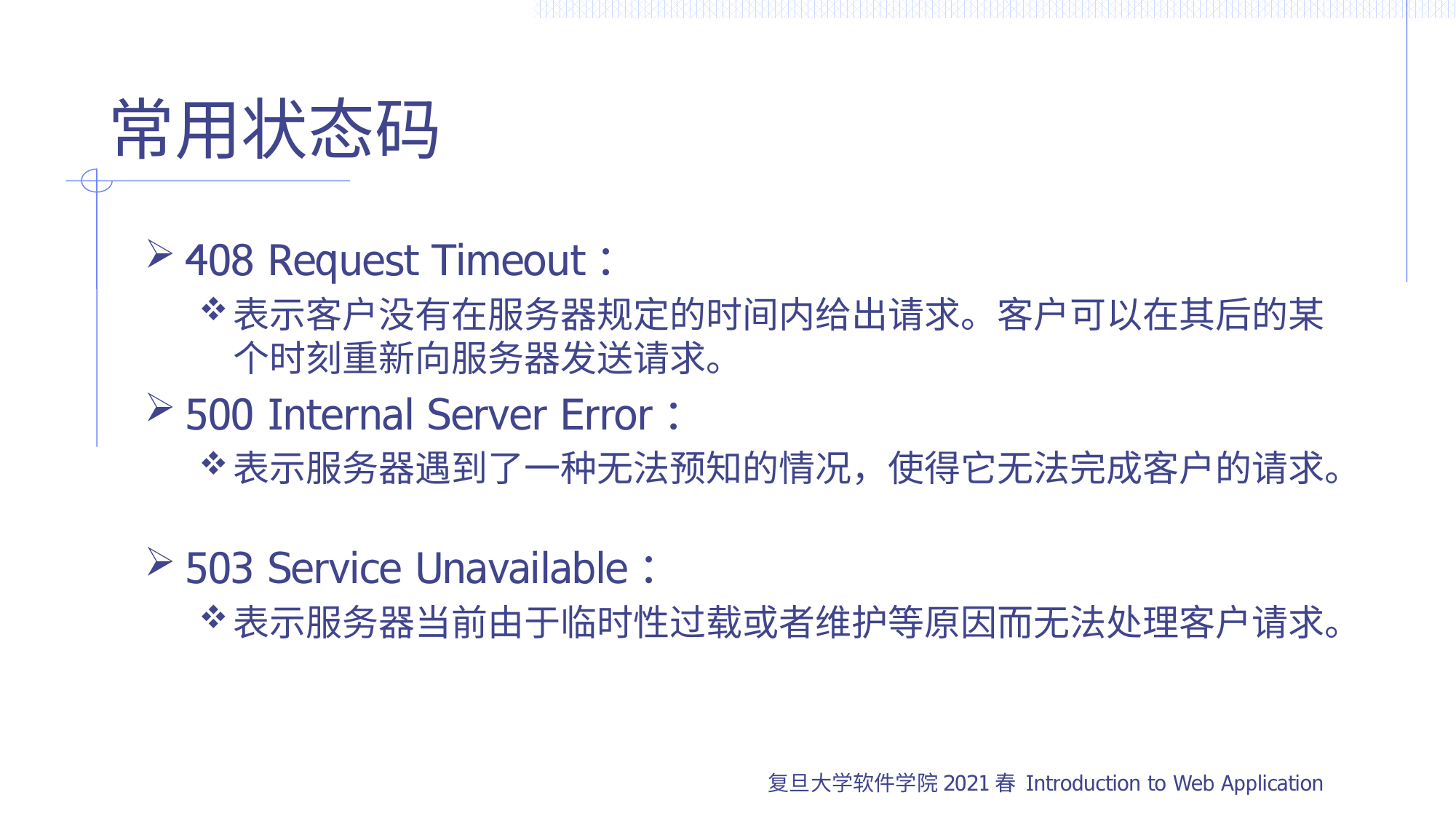

# 常用状态码
408 Request Timeout：
表示客户没有在服务器规定的时间内给出请求。客户可以在其后的某个时刻重新向服务器发送请求。
500 Internal Server Error：
表示服务器遇到了一种无法预知的情况，使得它无法完成客户的请求。
503 Service Unavailable：
表示服务器当前由于临时性过载或者维护等原因而无法处理客户请求。